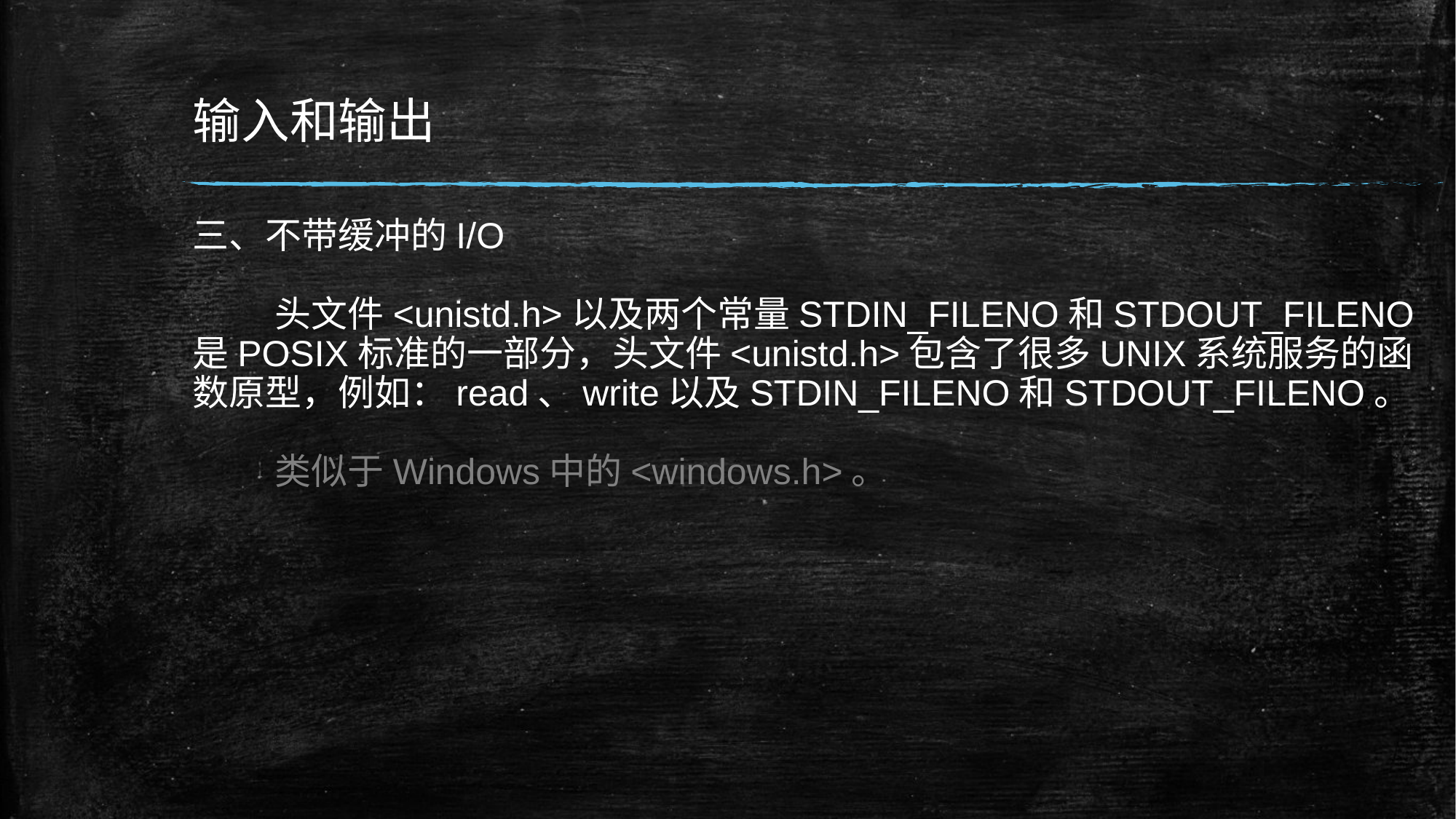

# 输入和输出
三、不带缓冲的I/O

         头文件<unistd.h>以及两个常量STDIN_FILENO和STDOUT_FILENO是POSIX标准的一部分，头文件<unistd.h>包含了很多UNIX系统服务的函数原型，例如：read、write以及STDIN_FILENO和STDOUT_FILENO。

         类似于Windows中的<windows.h>。